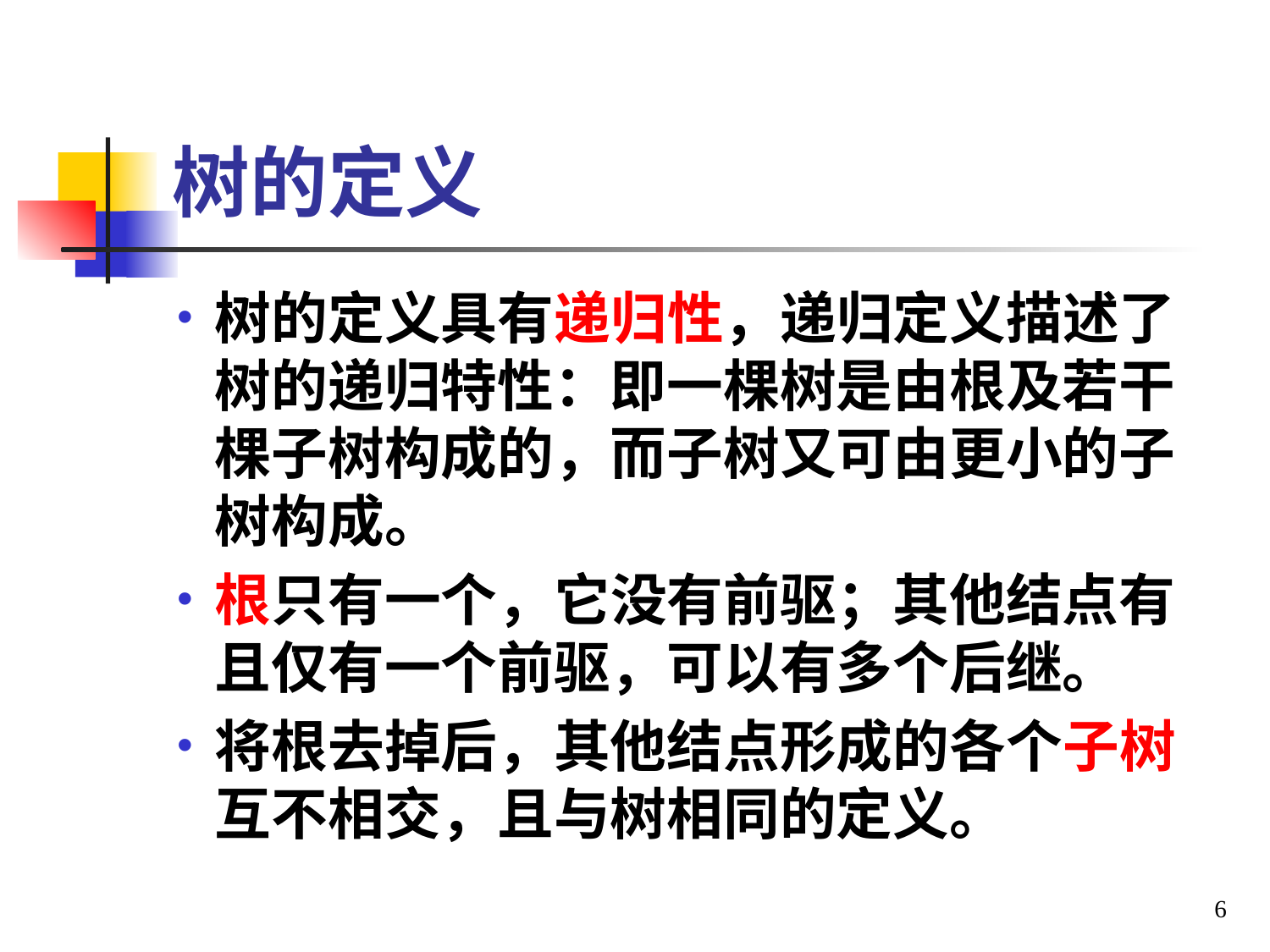

# 树的定义
树的定义具有递归性，递归定义描述了树的递归特性：即一棵树是由根及若干棵子树构成的，而子树又可由更小的子树构成。
根只有一个，它没有前驱；其他结点有且仅有一个前驱，可以有多个后继。
将根去掉后，其他结点形成的各个子树互不相交，且与树相同的定义。

6